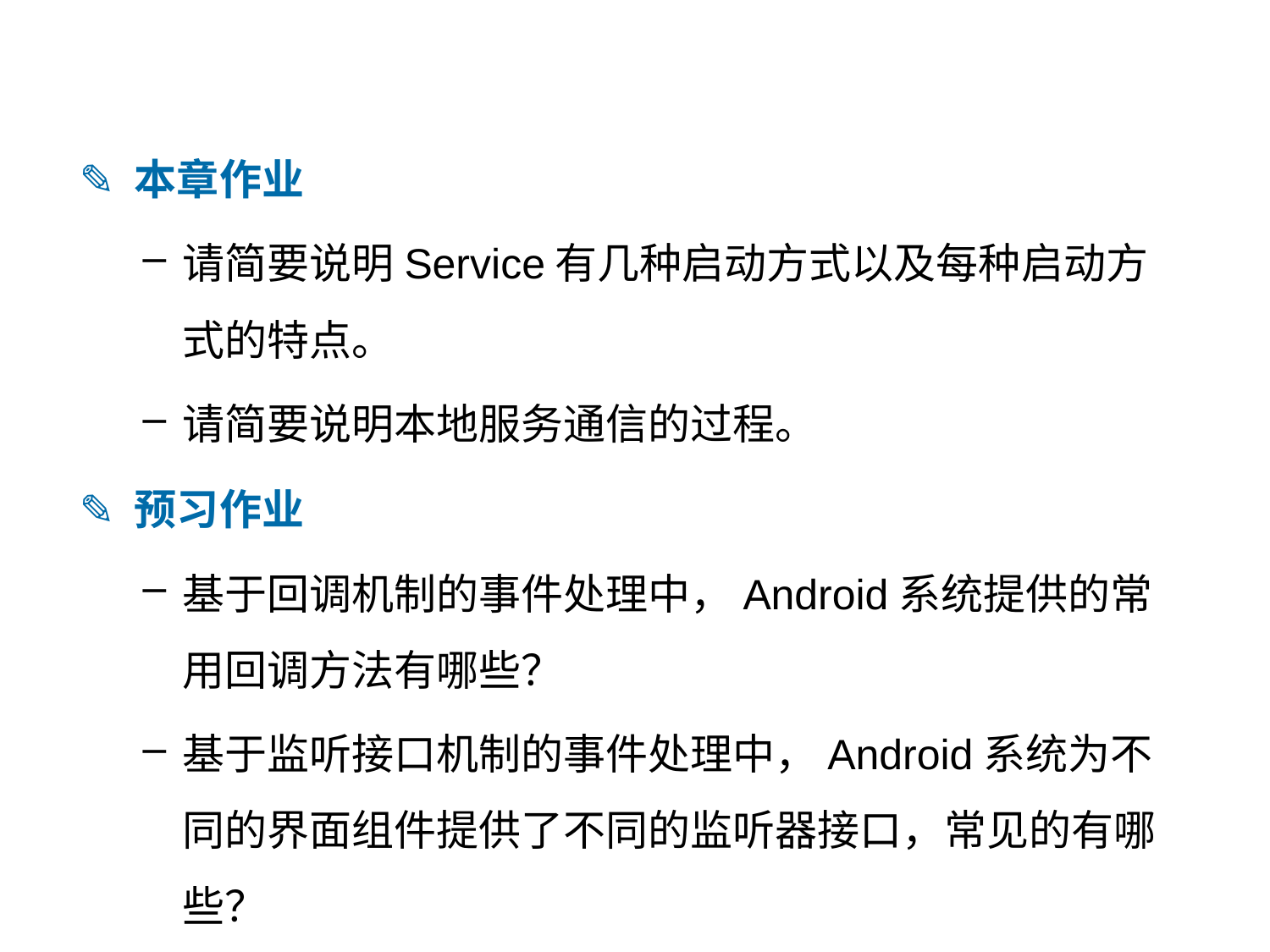

✎ 本章作业
请简要说明Service有几种启动方式以及每种启动方式的特点。
请简要说明本地服务通信的过程。
✎ 预习作业
基于回调机制的事件处理中，Android系统提供的常用回调方法有哪些？
基于监听接口机制的事件处理中，Android系统为不同的界面组件提供了不同的监听器接口，常见的有哪些？